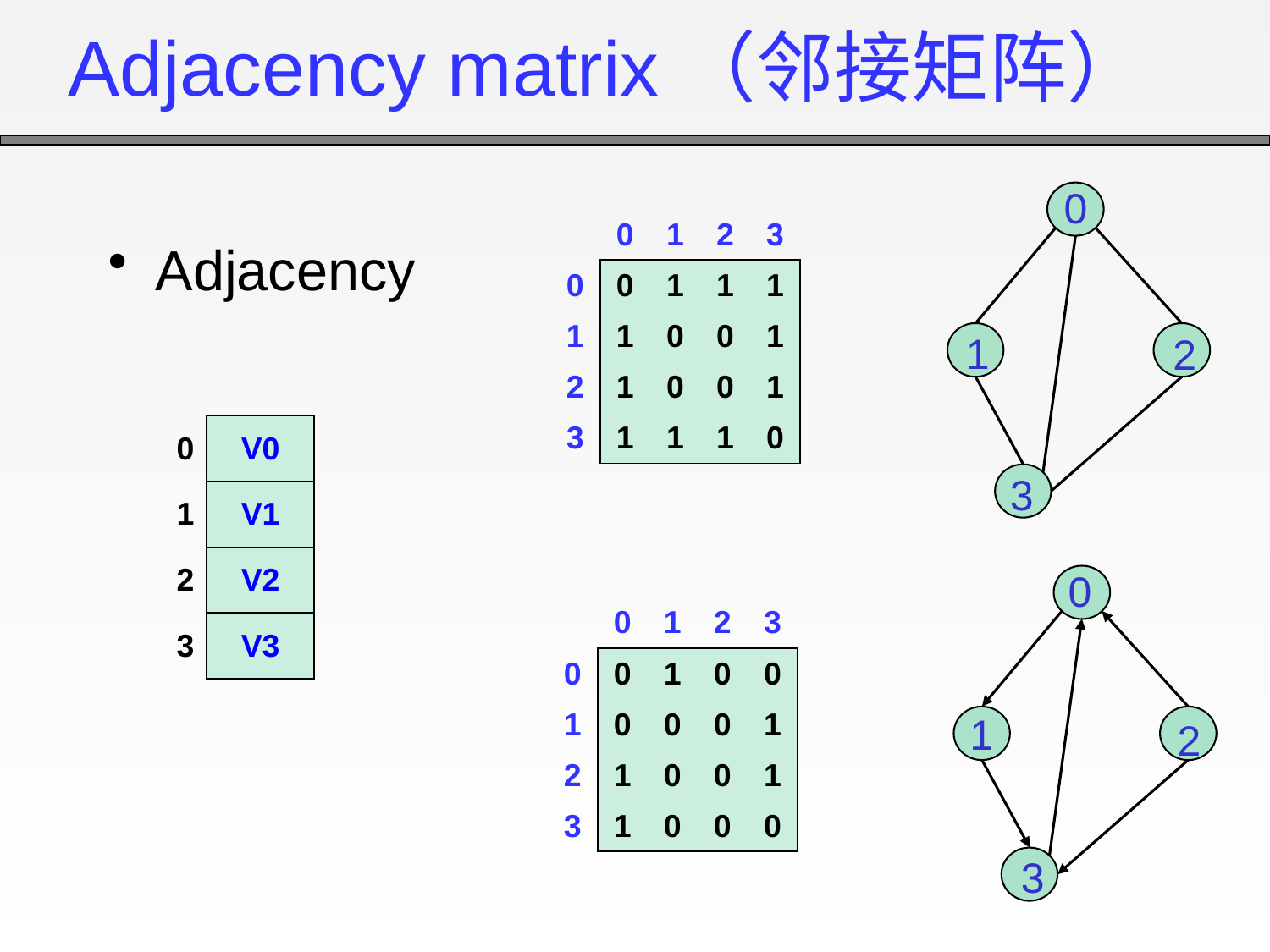

# Adjacency matrix（邻接矩阵）
0

|  | 0 | 1 | 2 | 3 |
| --- | --- | --- | --- | --- |
| 0 | 0 | 1 | 1 | 1 |
| 1 | 1 | 0 | 0 | 1 |
| 2 | 1 | 0 | 0 | 1 |
| 3 | 1 | 1 | 1 | 0 |
Adjacency
1
2

| 0 | V0 |
| --- | --- |
| 1 | V1 |
| 2 | V2 |
| 3 | V3 |
3

0

|  | 0 | 1 | 2 | 3 |
| --- | --- | --- | --- | --- |
| 0 | 0 | 1 | 0 | 0 |
| 1 | 0 | 0 | 0 | 1 |
| 2 | 1 | 0 | 0 | 1 |
| 3 | 1 | 0 | 0 | 0 |
1

2
3

7